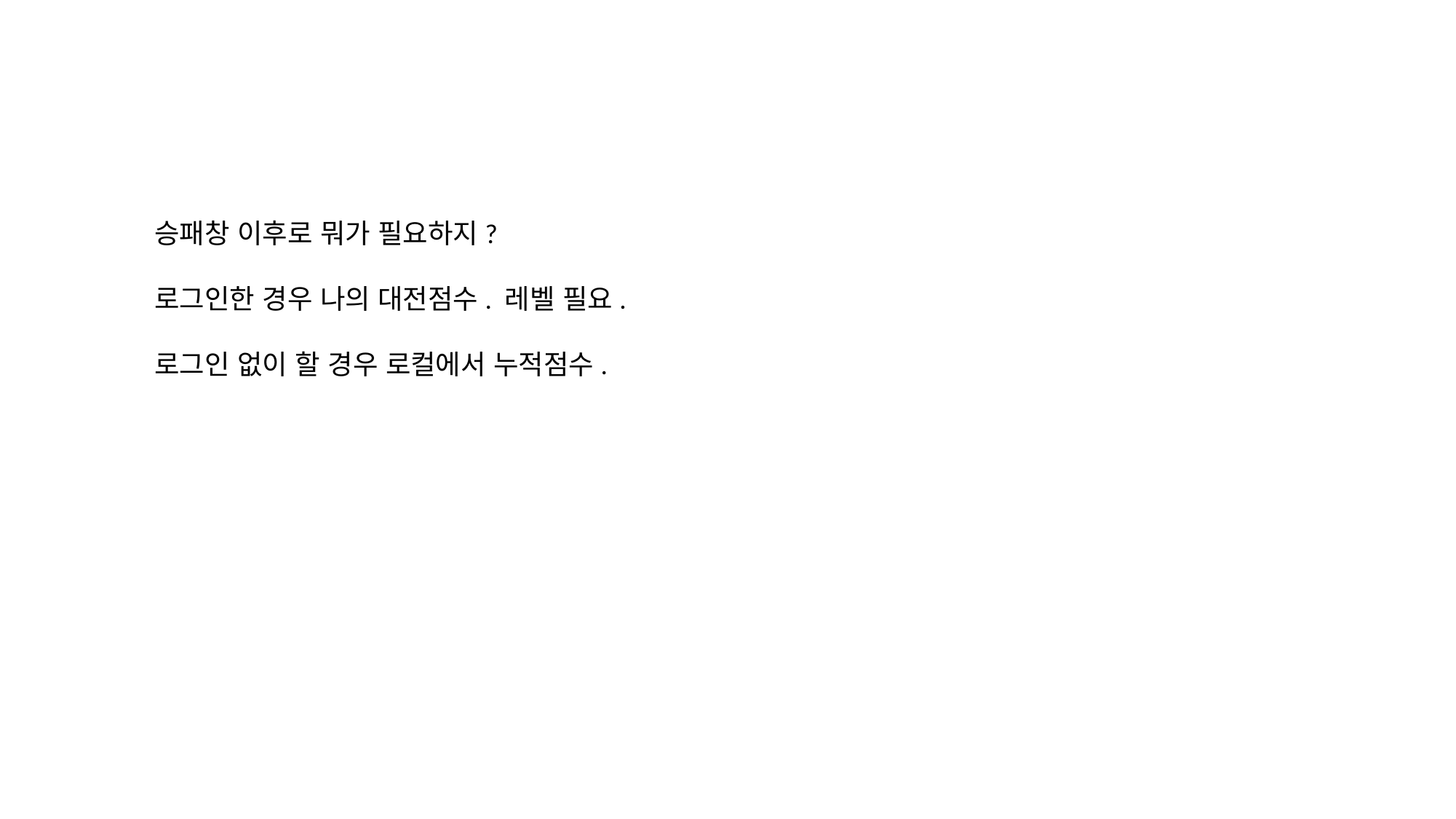

승패창 이후로 뭐가 필요하지?

로그인한 경우 나의 대전점수. 레벨 필요.

로그인 없이 할 경우 로컬에서 누적점수.